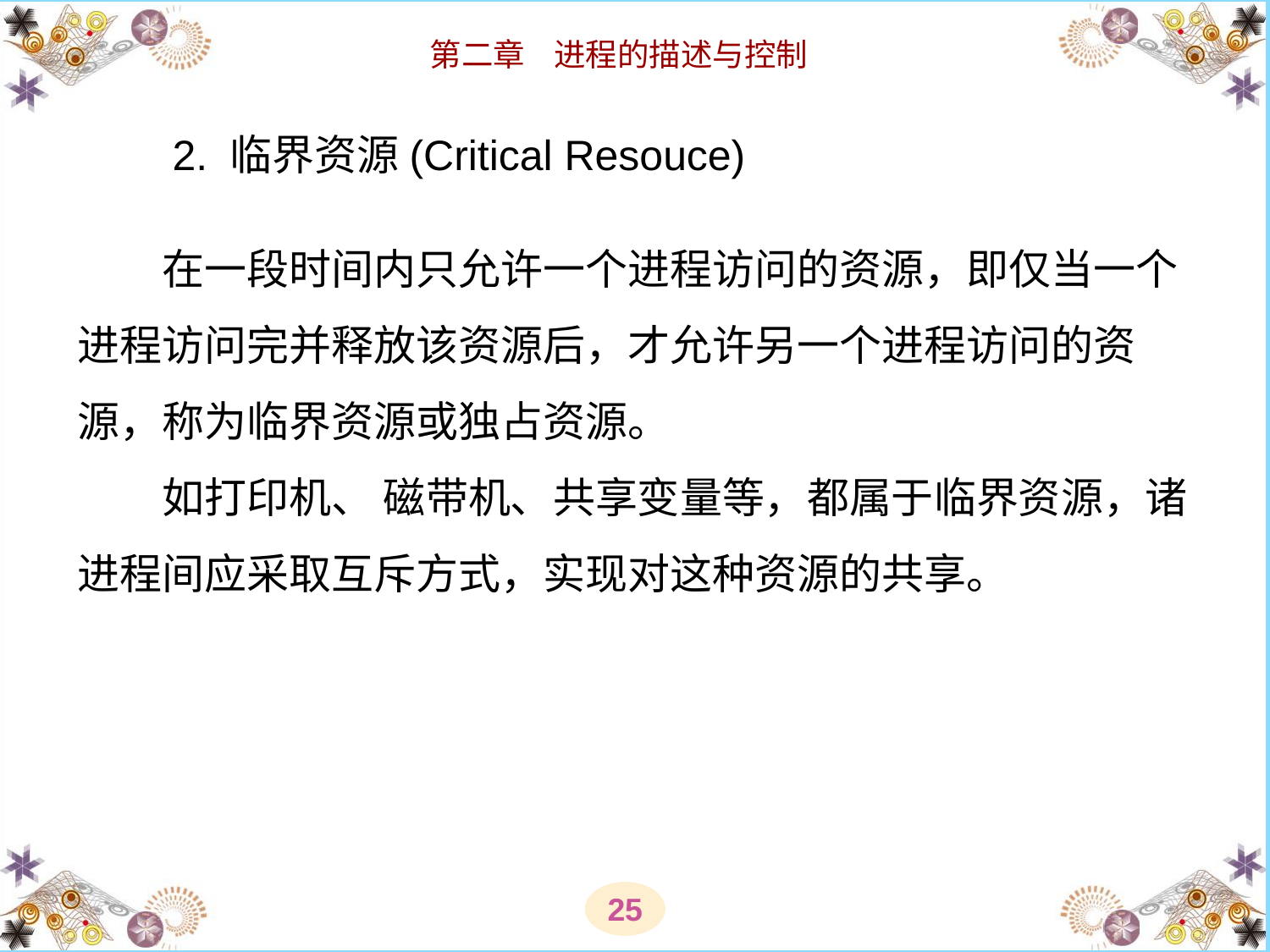

# 2. 临界资源(Critical Resouce) 　　在一段时间内只允许一个进程访问的资源，即仅当一个进程访问完并释放该资源后，才允许另一个进程访问的资源，称为临界资源或独占资源。 　　如打印机、 磁带机、共享变量等，都属于临界资源，诸进程间应采取互斥方式，实现对这种资源的共享。